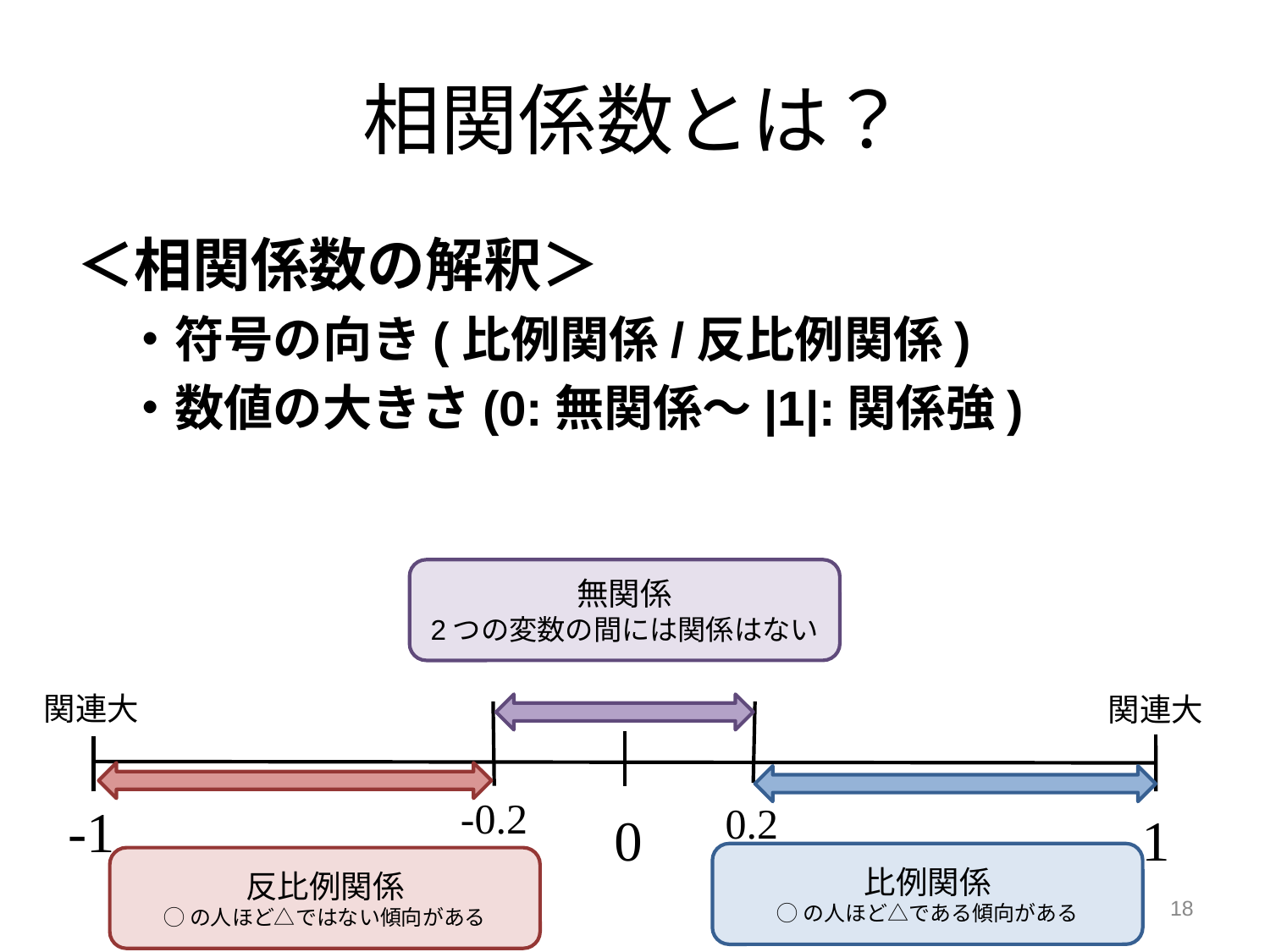

# 相関係数とは？
＜相関係数の解釈＞
　・符号の向き(比例関係/反比例関係)
　・数値の大きさ(0:無関係～|1|:関係強)

無関係
2つの変数の間には関係はない
関連大
関連大

-0.2
-1
0.2
0
1
比例関係
◯の人ほど△である傾向がある
反比例関係
◯の人ほど△ではない傾向がある
18